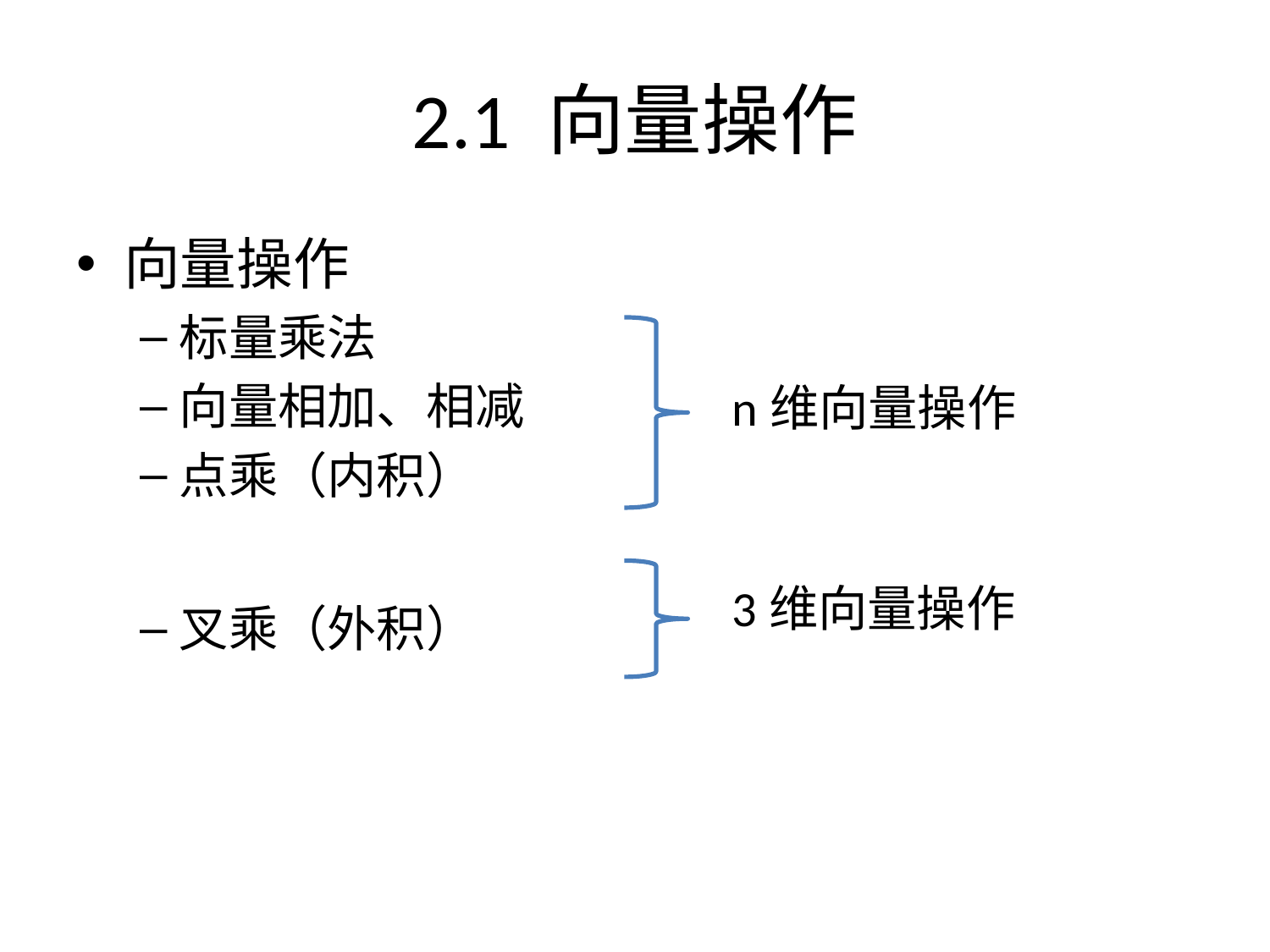

# 2.1 向量操作
向量操作
标量乘法
向量相加、相减
点乘（内积）

叉乘（外积）

n维向量操作

3维向量操作